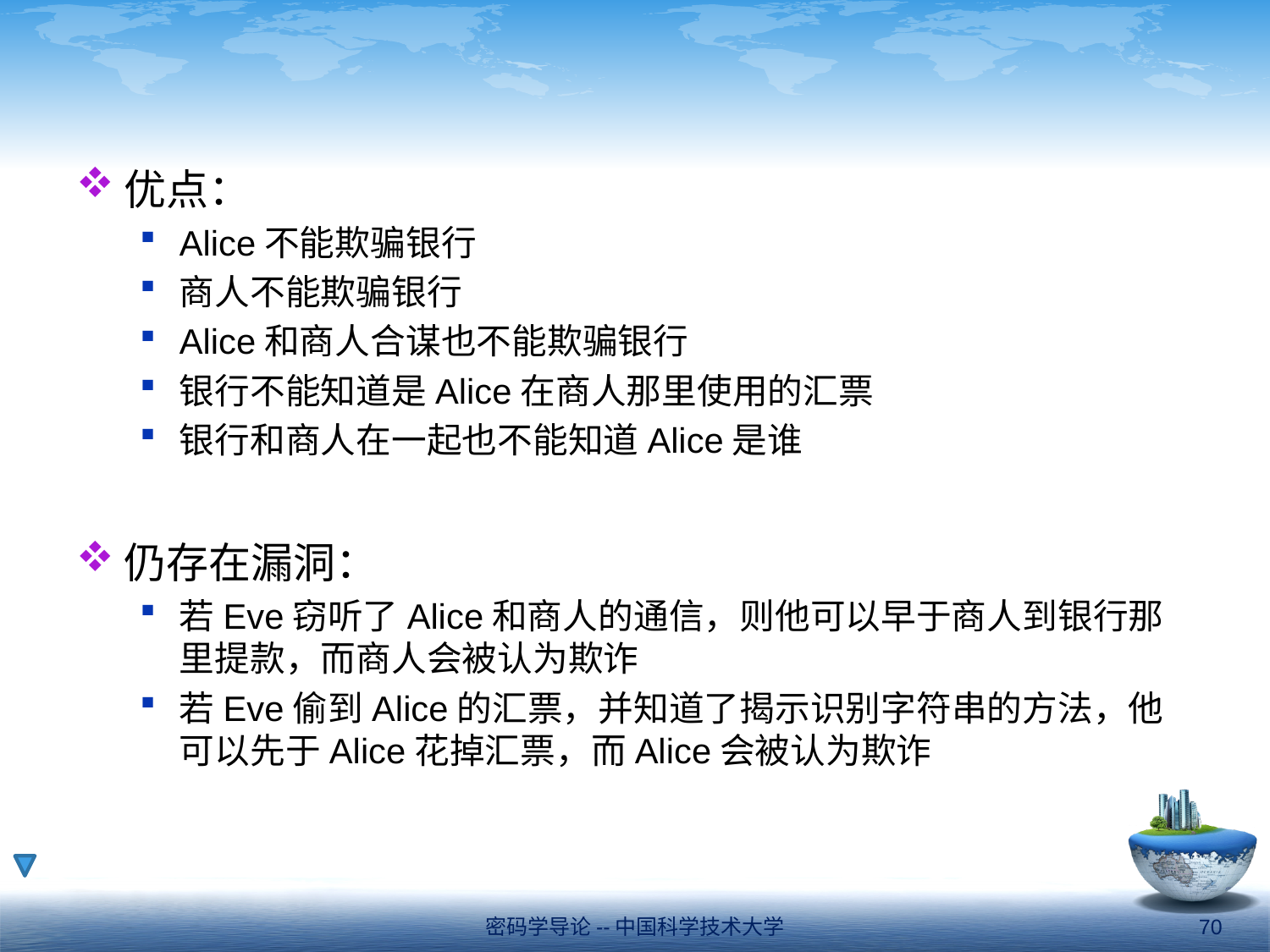

#
优点：
Alice不能欺骗银行
商人不能欺骗银行
Alice和商人合谋也不能欺骗银行
银行不能知道是Alice在商人那里使用的汇票
银行和商人在一起也不能知道Alice是谁

仍存在漏洞：
若Eve窃听了Alice和商人的通信，则他可以早于商人到银行那里提款，而商人会被认为欺诈
若Eve偷到Alice的汇票，并知道了揭示识别字符串的方法，他可以先于Alice花掉汇票，而Alice会被认为欺诈

密码学导论--中国科学技术大学
70